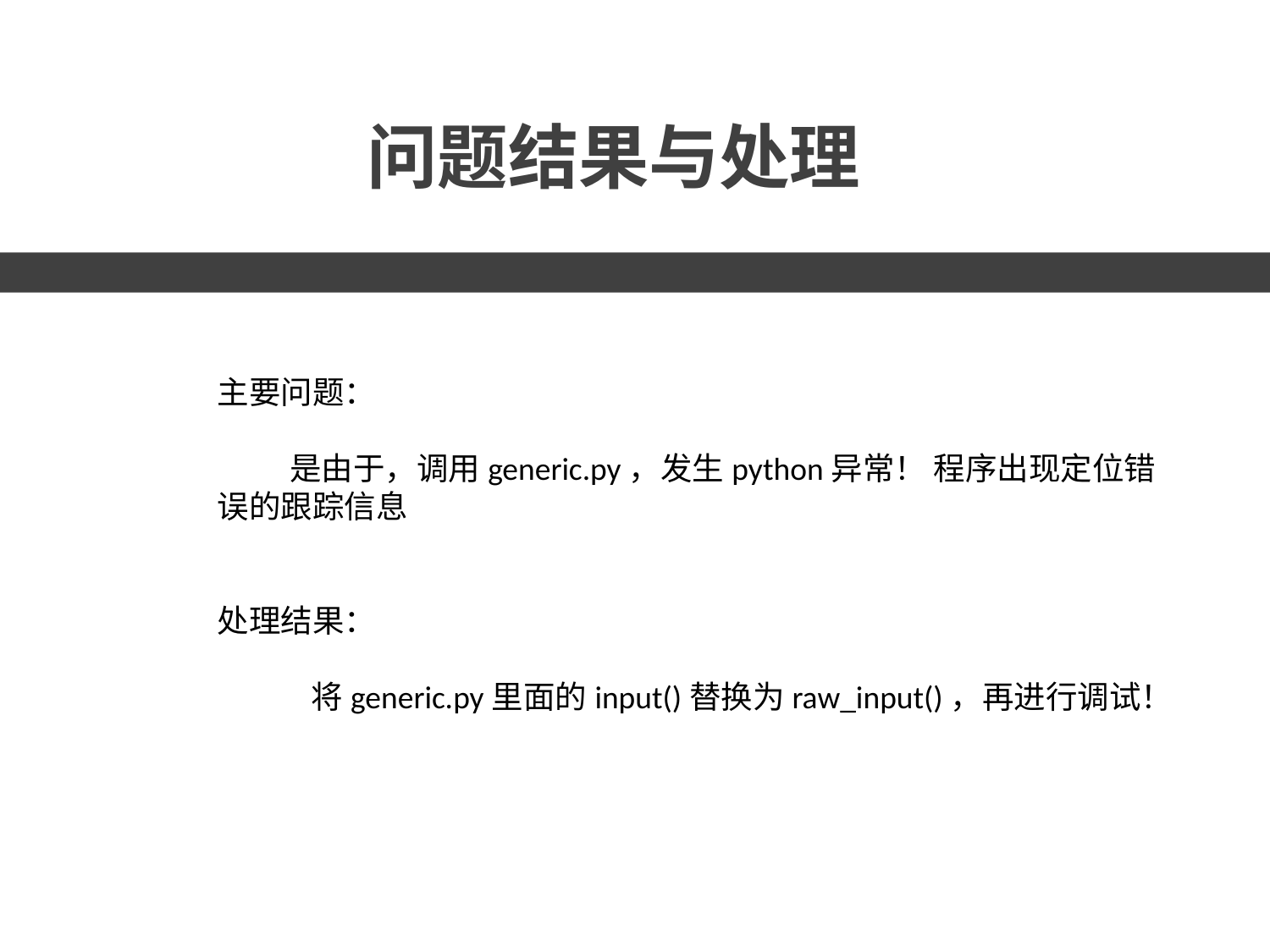

问题结果与处理

主要问题：

         是由于，调用generic.py，发生python异常！ 程序出现定位错误的跟踪信息

处理结果：

            将generic.py里面的input()替换为raw_input()，再进行调试！